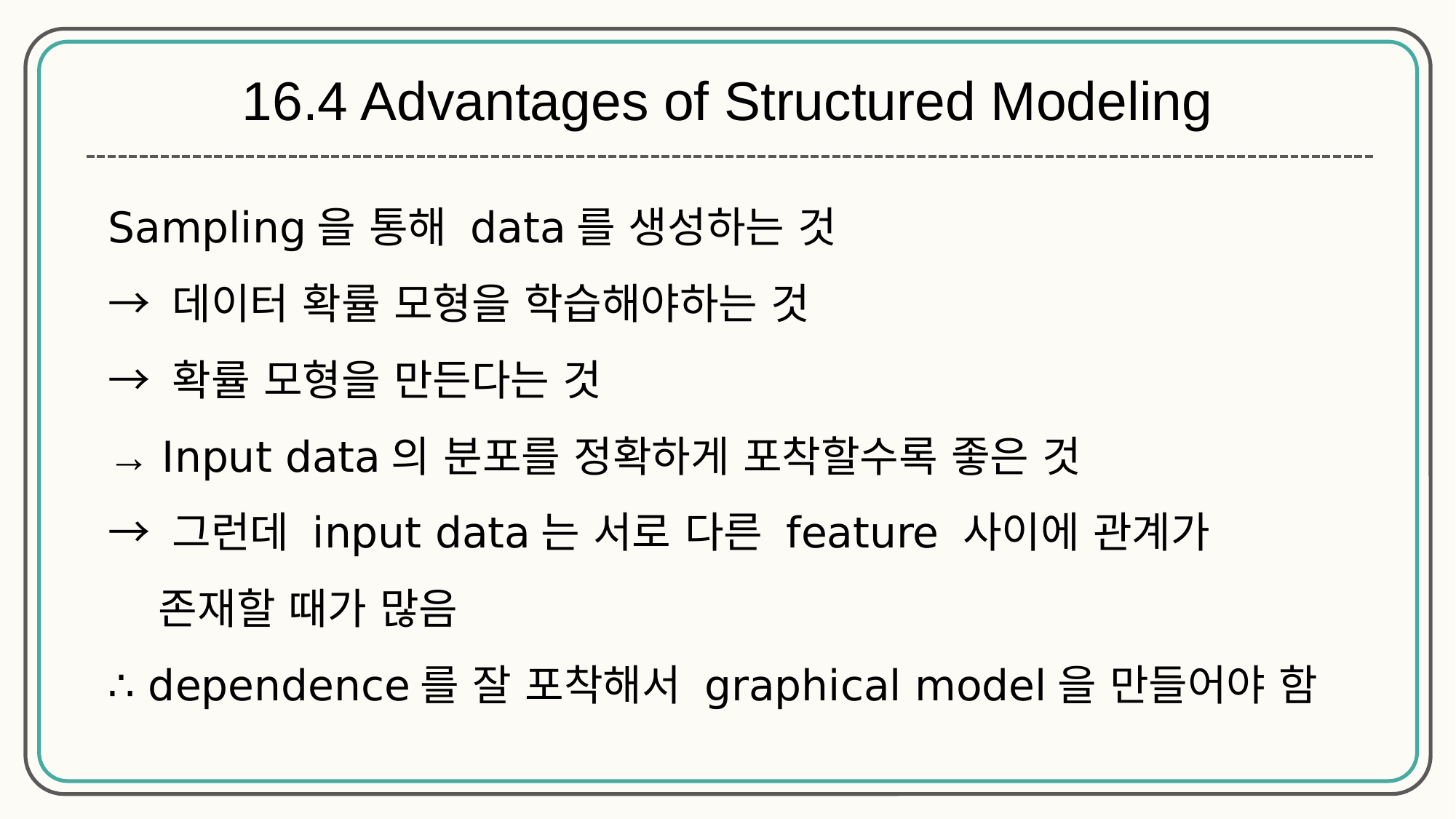

16.4 Advantages of Structured Modeling
Sampling을 통해 data를 생성하는 것
→ 데이터 확률 모형을 학습해야하는 것
→ 확률 모형을 만든다는 것
→ Input data의 분포를 정확하게 포착할수록 좋은 것
→ 그런데 input data는 서로 다른 feature 사이에 관계가
   존재할 때가 많음
∴ dependence를 잘 포착해서 graphical model을 만들어야 함